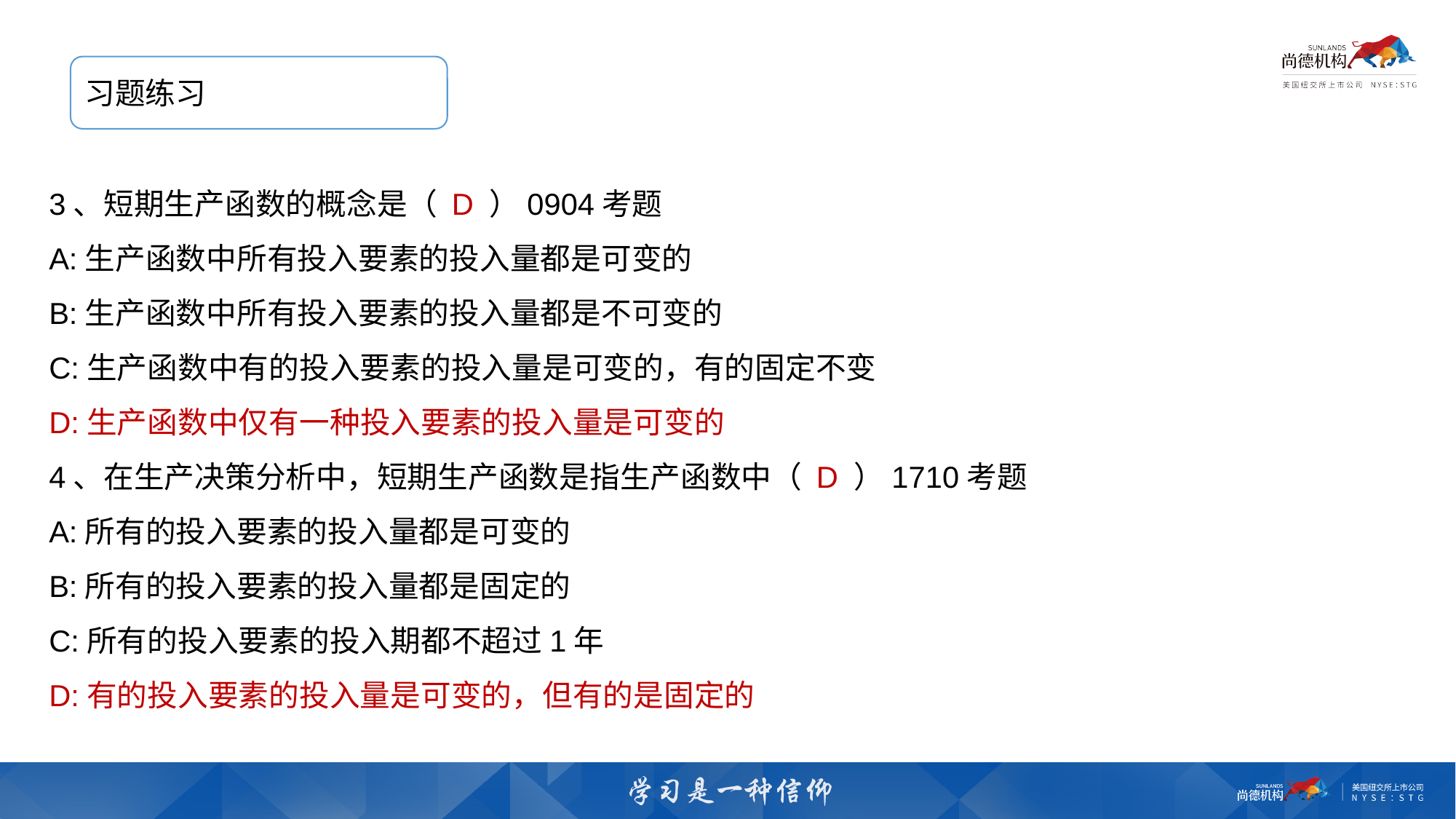

习题练习
3、短期生产函数的概念是（ D ）0904考题
A:生产函数中所有投入要素的投入量都是可变的
B:生产函数中所有投入要素的投入量都是不可变的
C:生产函数中有的投入要素的投入量是可变的，有的固定不变
D:生产函数中仅有一种投入要素的投入量是可变的
4、在生产决策分析中，短期生产函数是指生产函数中（ D ）1710考题
A:所有的投入要素的投入量都是可变的
B:所有的投入要素的投入量都是固定的
C:所有的投入要素的投入期都不超过1年
D:有的投入要素的投入量是可变的，但有的是固定的